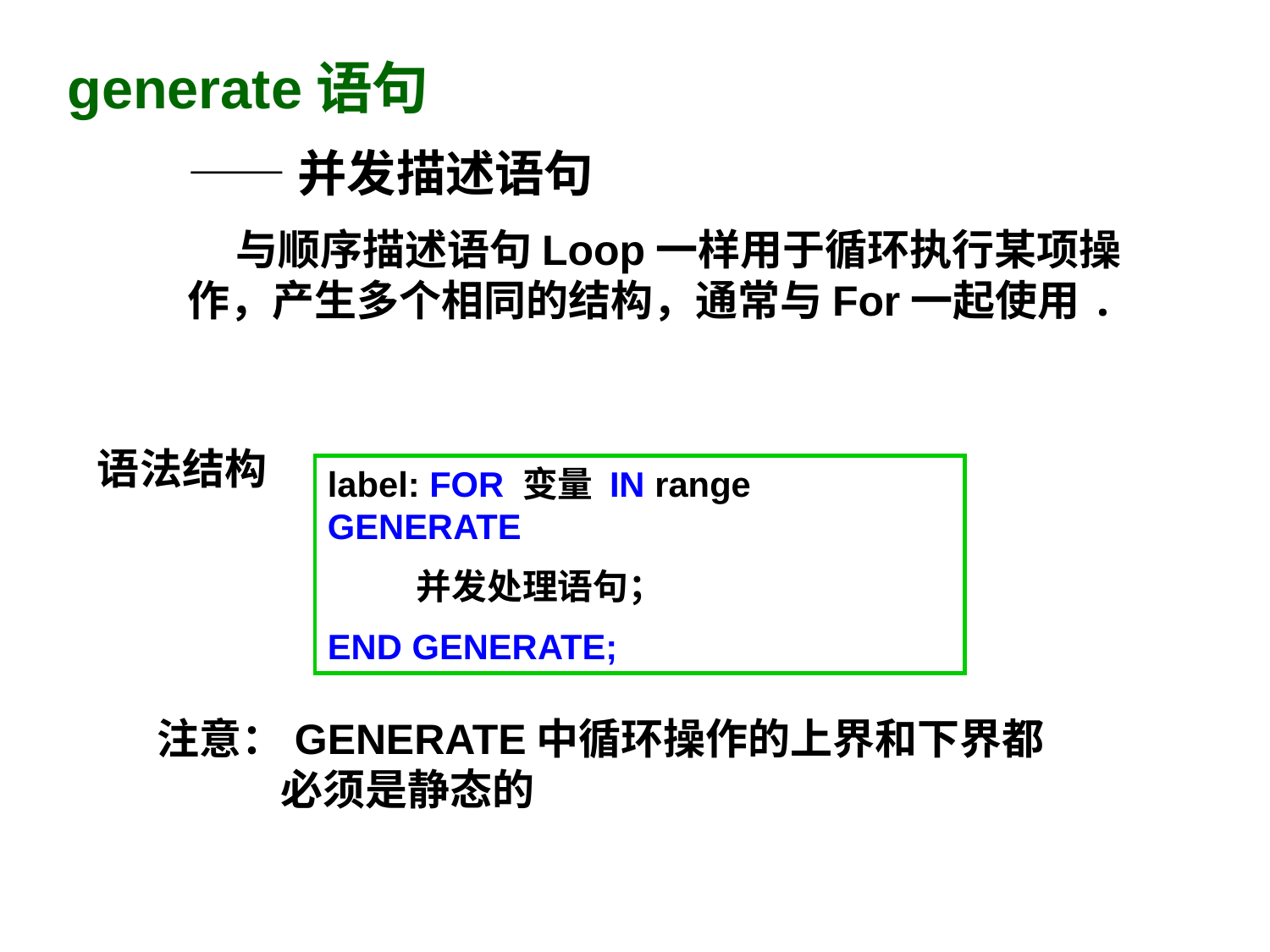

generate语句
——并发描述语句
    与顺序描述语句Loop一样用于循环执行某项操作，产生多个相同的结构，通常与For一起使用.
语法结构
label: FOR 变量 IN range GENERATE
          并发处理语句；
END GENERATE;
注意：GENERATE中循环操作的上界和下界都必须是静态的